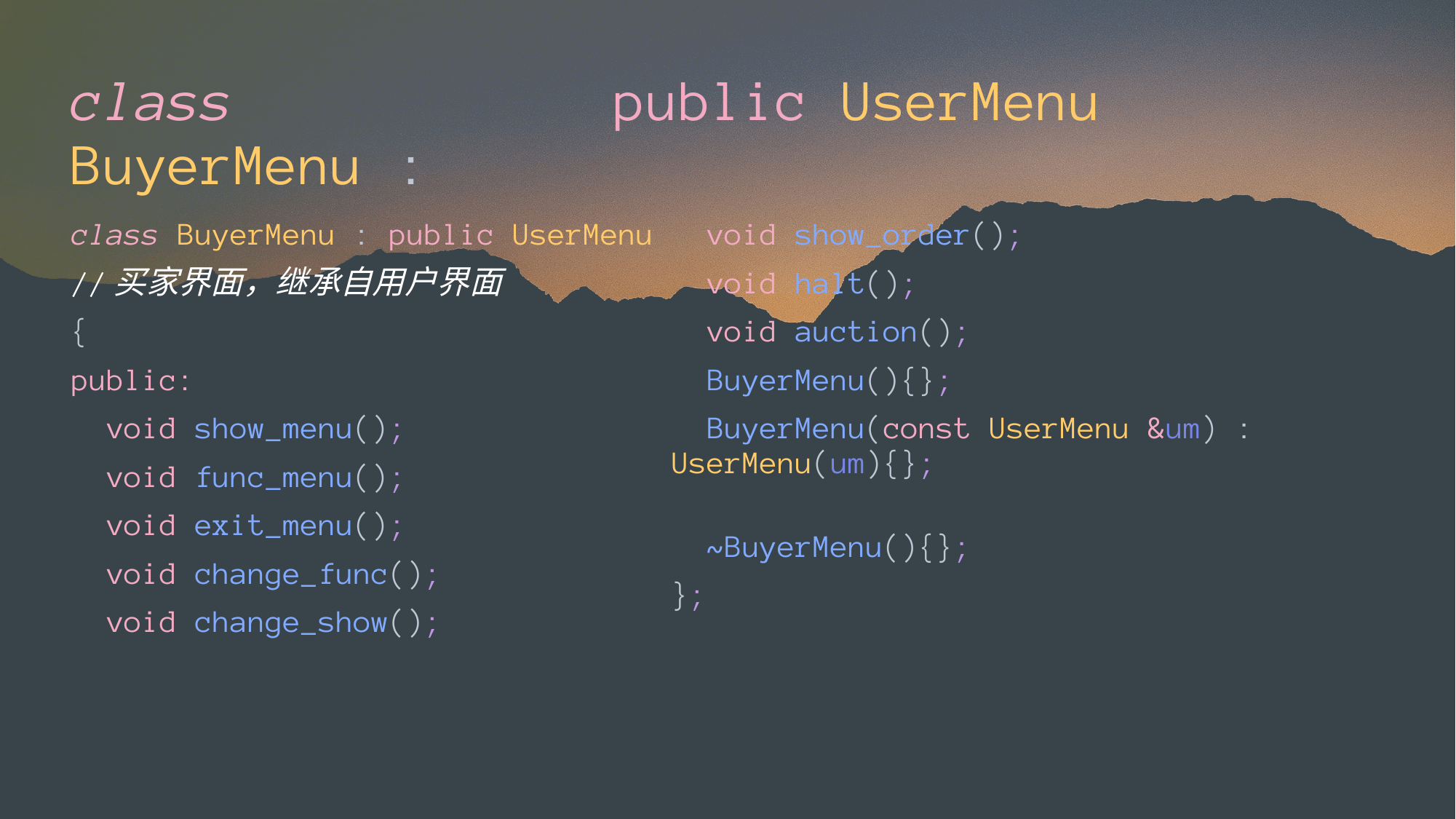

# class BuyerMenu : public UserMenu
class BuyerMenu : public UserMenu
//买家界面，继承自用户界面
{
public:
  void show_menu();
  void func_menu();
  void exit_menu();
  void change_func();
  void change_show();
  void show_order();
  void halt();
  void auction();
  BuyerMenu(){};
  BuyerMenu(const UserMenu &um) : UserMenu(um){};
  ~BuyerMenu(){};
};